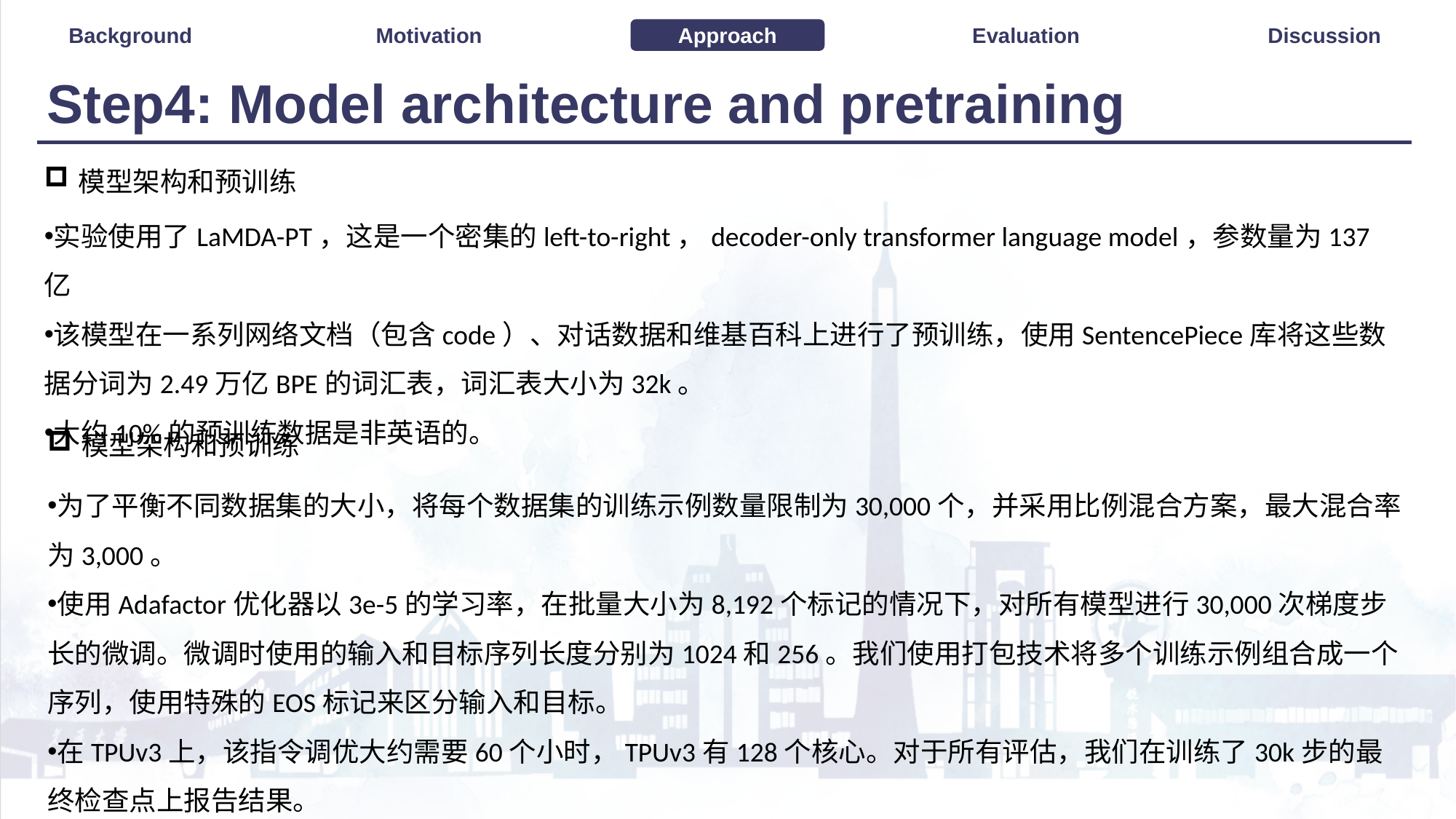

Background
Motivation
Approach
Evaluation
Discussion
# Step4: Model architecture and pretraining
模型架构和预训练
实验使用了LaMDA-PT，这是一个密集的left-to-right，decoder-only transformer language model，参数量为137亿
该模型在一系列网络文档（包含code）、对话数据和维基百科上进行了预训练，使用SentencePiece库将这些数据分词为2.49万亿BPE的词汇表，词汇表大小为32k。
大约10%的预训练数据是非英语的。
模型架构和预训练
为了平衡不同数据集的大小，将每个数据集的训练示例数量限制为30,000个，并采用比例混合方案，最大混合率为3,000。
使用Adafactor优化器以3e-5的学习率，在批量大小为8,192个标记的情况下，对所有模型进行30,000次梯度步长的微调。微调时使用的输入和目标序列长度分别为1024和256。我们使用打包技术将多个训练示例组合成一个序列，使用特殊的EOS标记来区分输入和目标。
在TPUv3上，该指令调优大约需要60个小时，TPUv3有128个核心。对于所有评估，我们在训练了30k步的最终检查点上报告结果。